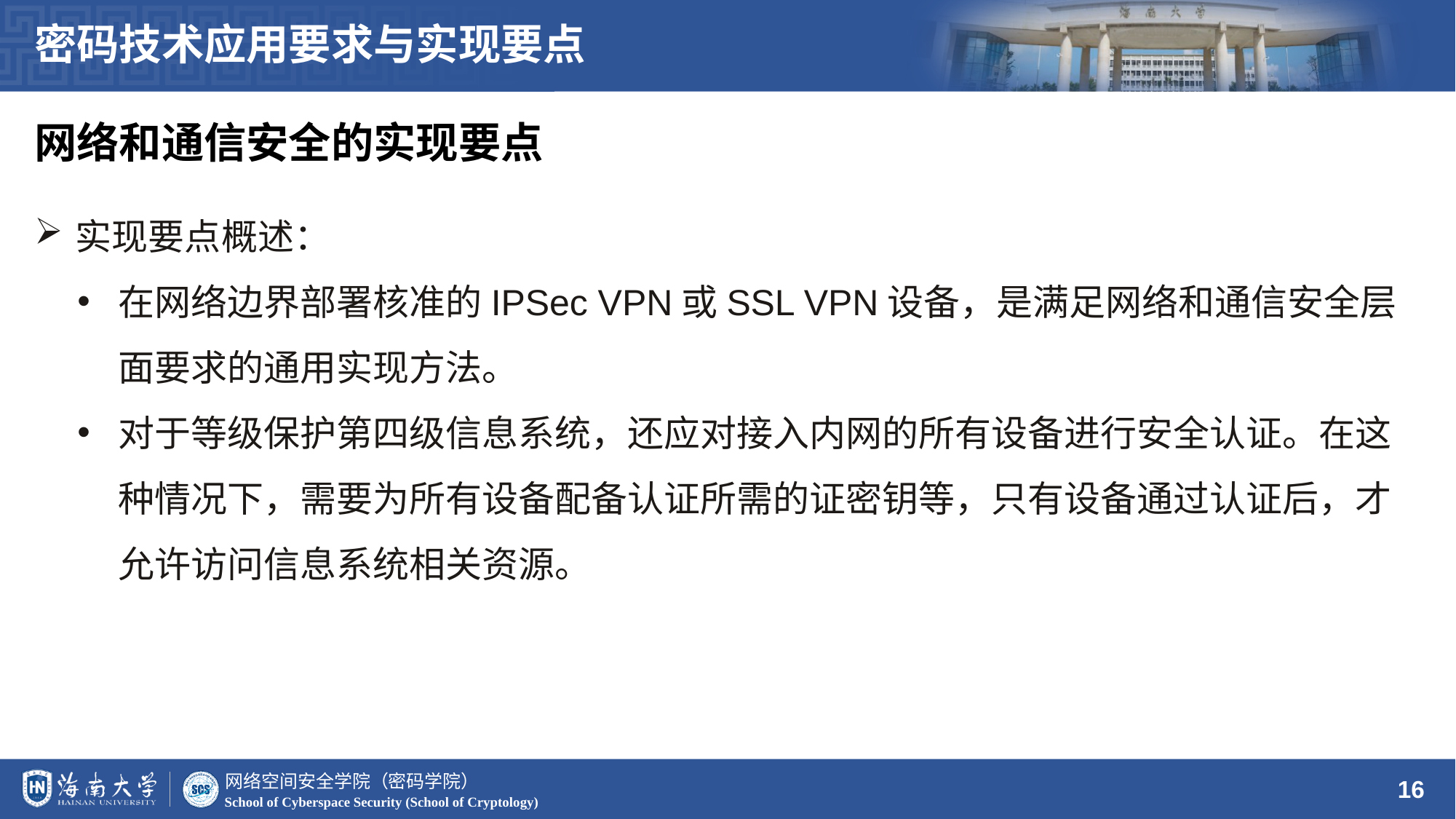

密码技术应用要求与实现要点
网络和通信安全的实现要点
实现要点概述：
在网络边界部署核准的IPSec VPN或SSL VPN设备，是满足网络和通信安全层面要求的通用实现方法。
对于等级保护第四级信息系统，还应对接入内网的所有设备进行安全认证。在这种情况下，需要为所有设备配备认证所需的证密钥等，只有设备通过认证后，才允许访问信息系统相关资源。
16